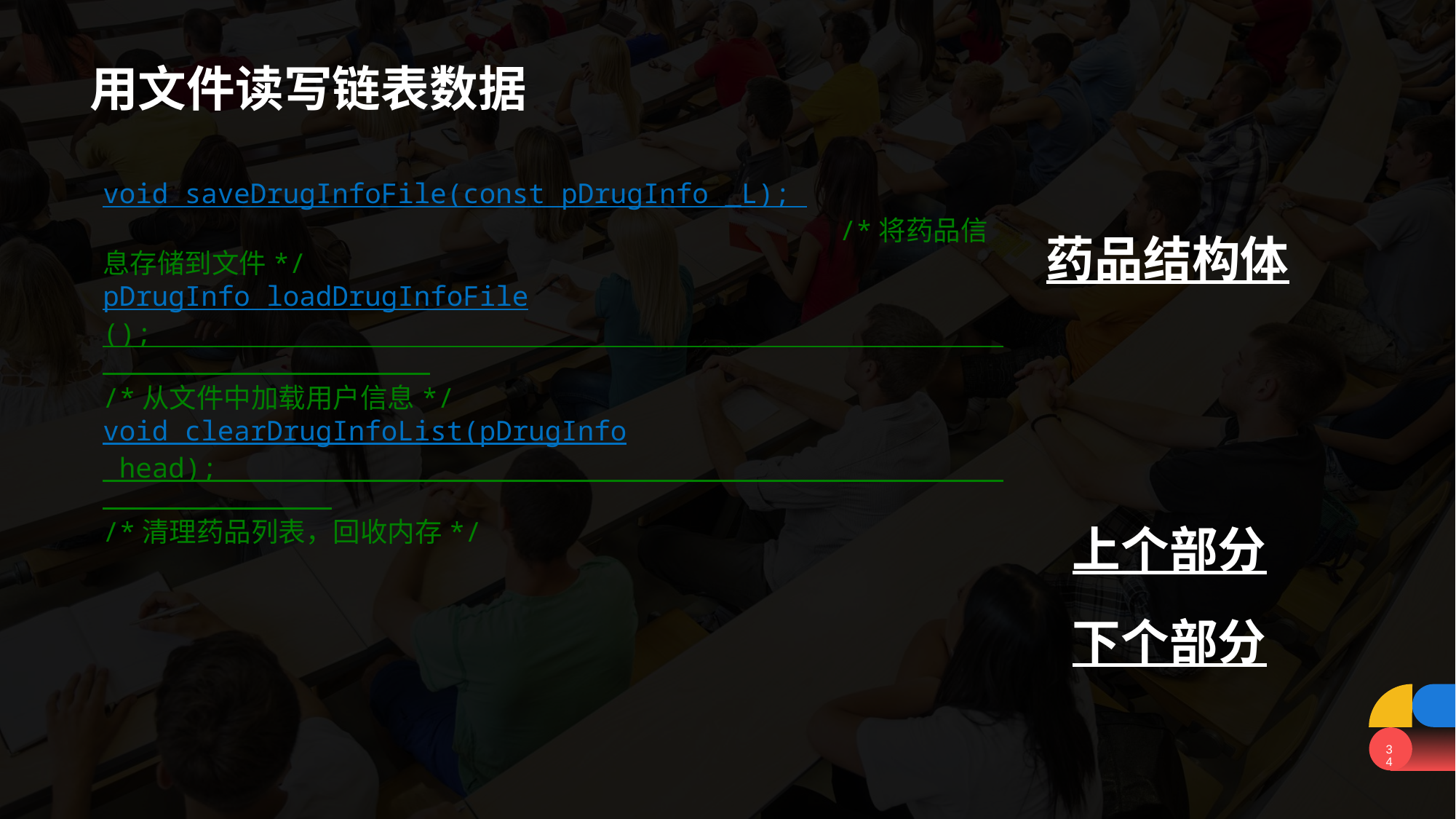

# 用文件读写链表数据
void saveDrugInfoFile(const pDrugInfo _L);                                                           /*将药品信息存储到文件*/
pDrugInfo loadDrugInfoFile();                                                                        /*从文件中加载用户信息*/
void clearDrugInfoList(pDrugInfo head);                                                              /*清理药品列表，回收内存*/
药品结构体
上个部分
下个部分
34